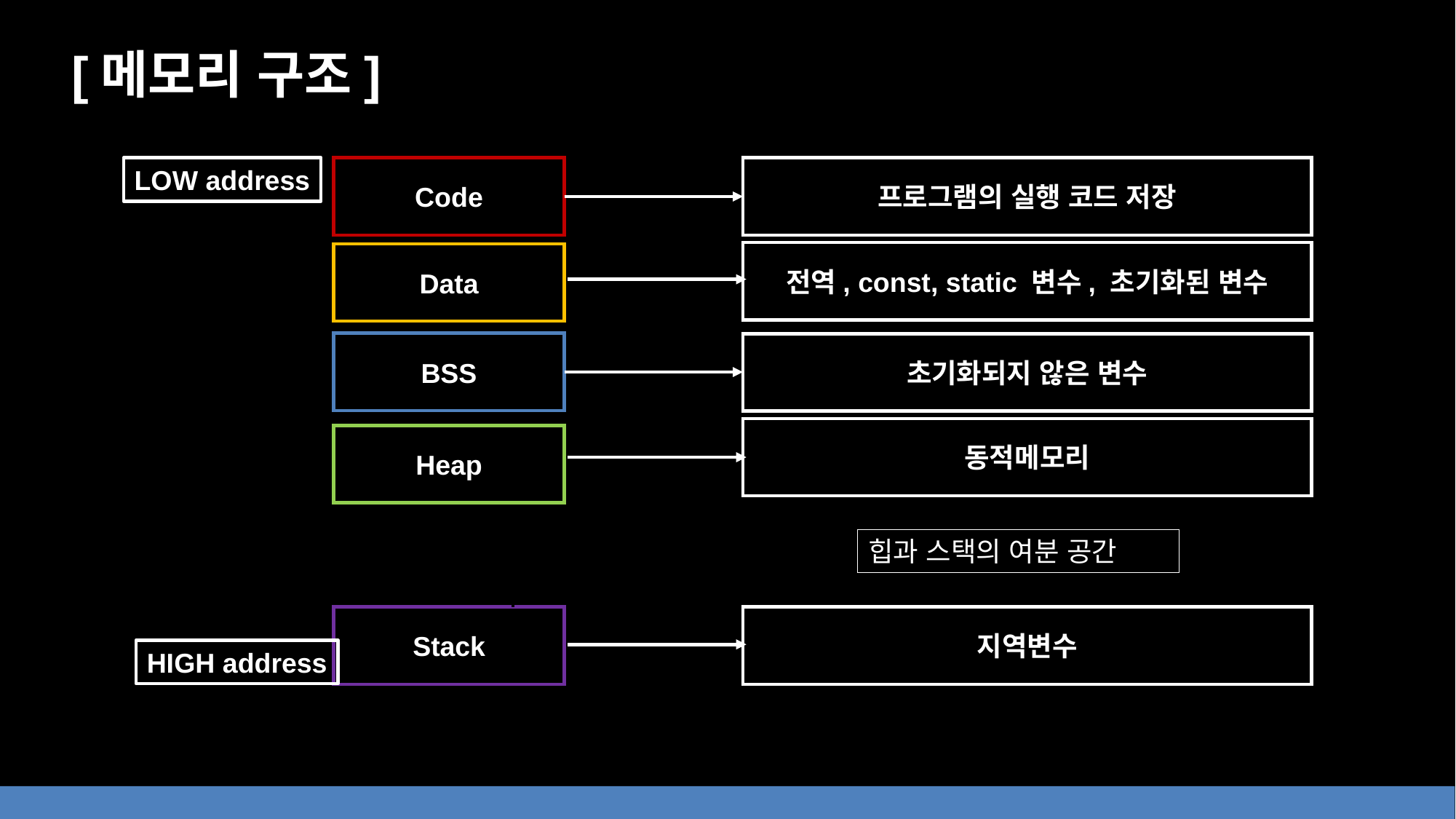

# [메모리 구조]
LOW address
Code
프로그램의 실행 코드 저장
전역, const, static 변수, 초기화된 변수
Data
BSS
초기화되지 않은 변수
동적메모리
Heap
힙과 스택의 여분 공간
Stack
지역변수
HIGH address